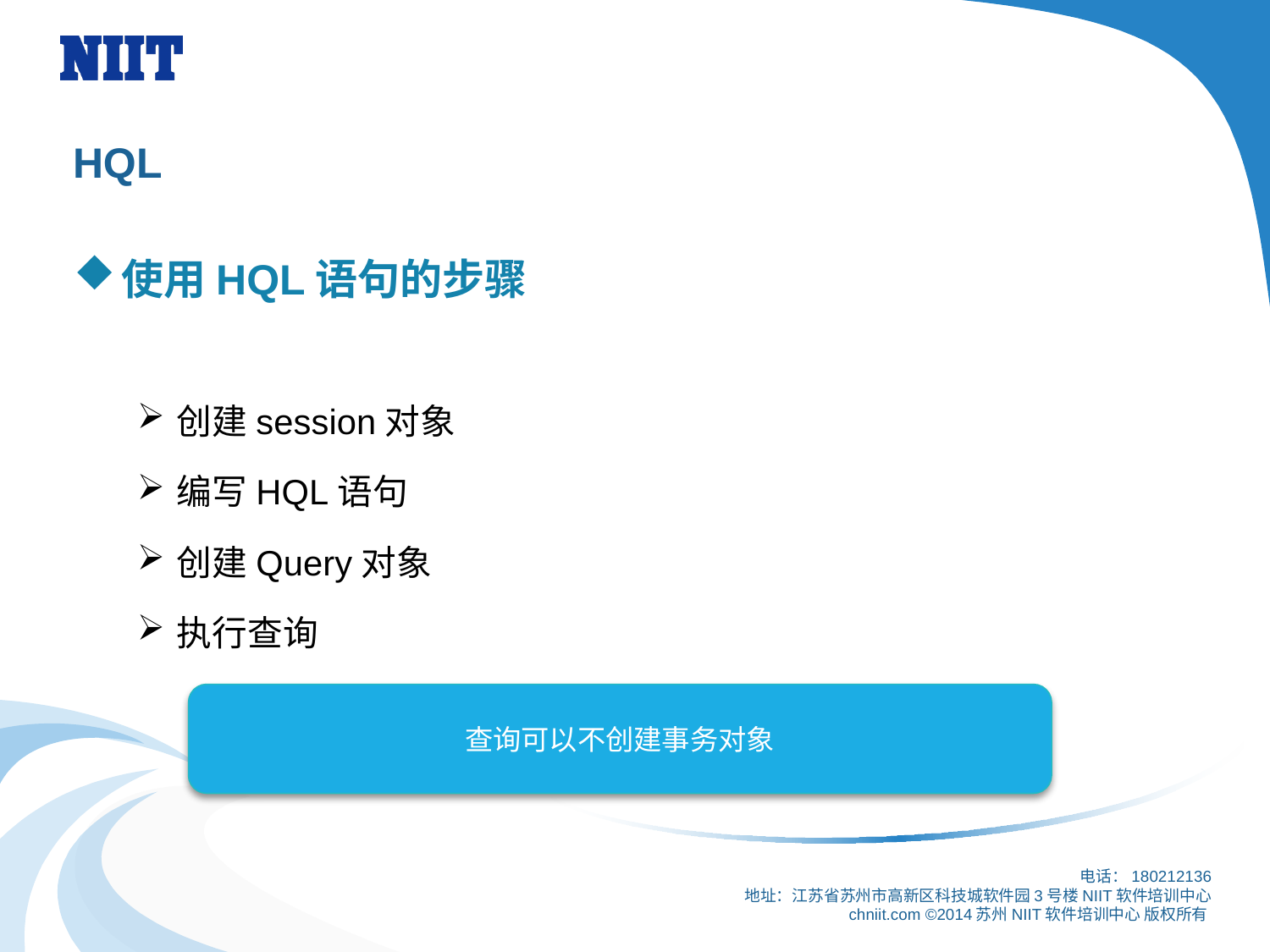

# HQL
使用HQL语句的步骤

创建session对象
编写HQL语句
创建Query对象
执行查询

查询可以不创建事务对象